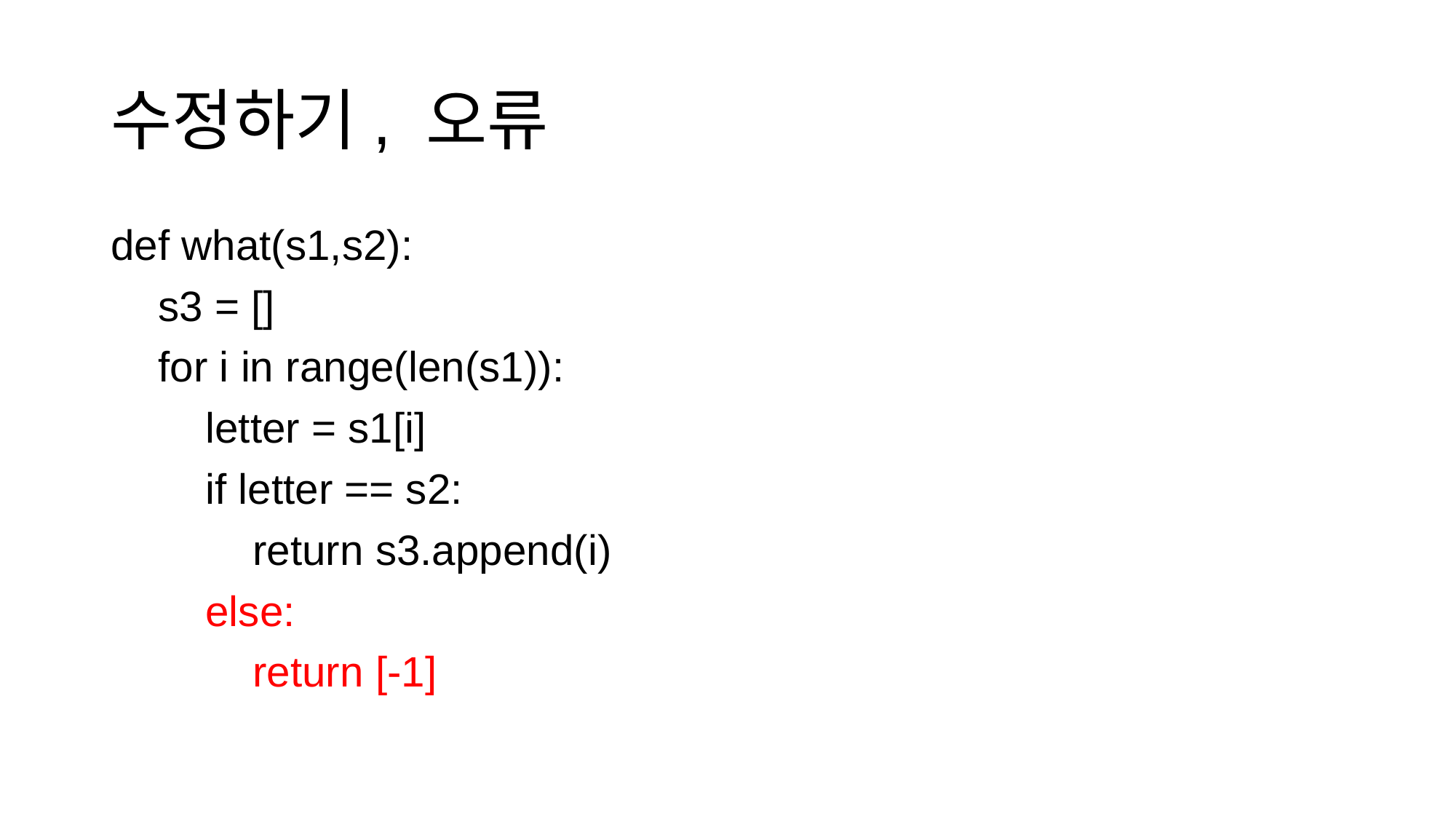

# 수정하기, 오류
def what(s1,s2):
    s3 = []
    for i in range(len(s1)):
        letter = s1[i]
        if letter == s2:
            return s3.append(i)
        else:
            return [-1]